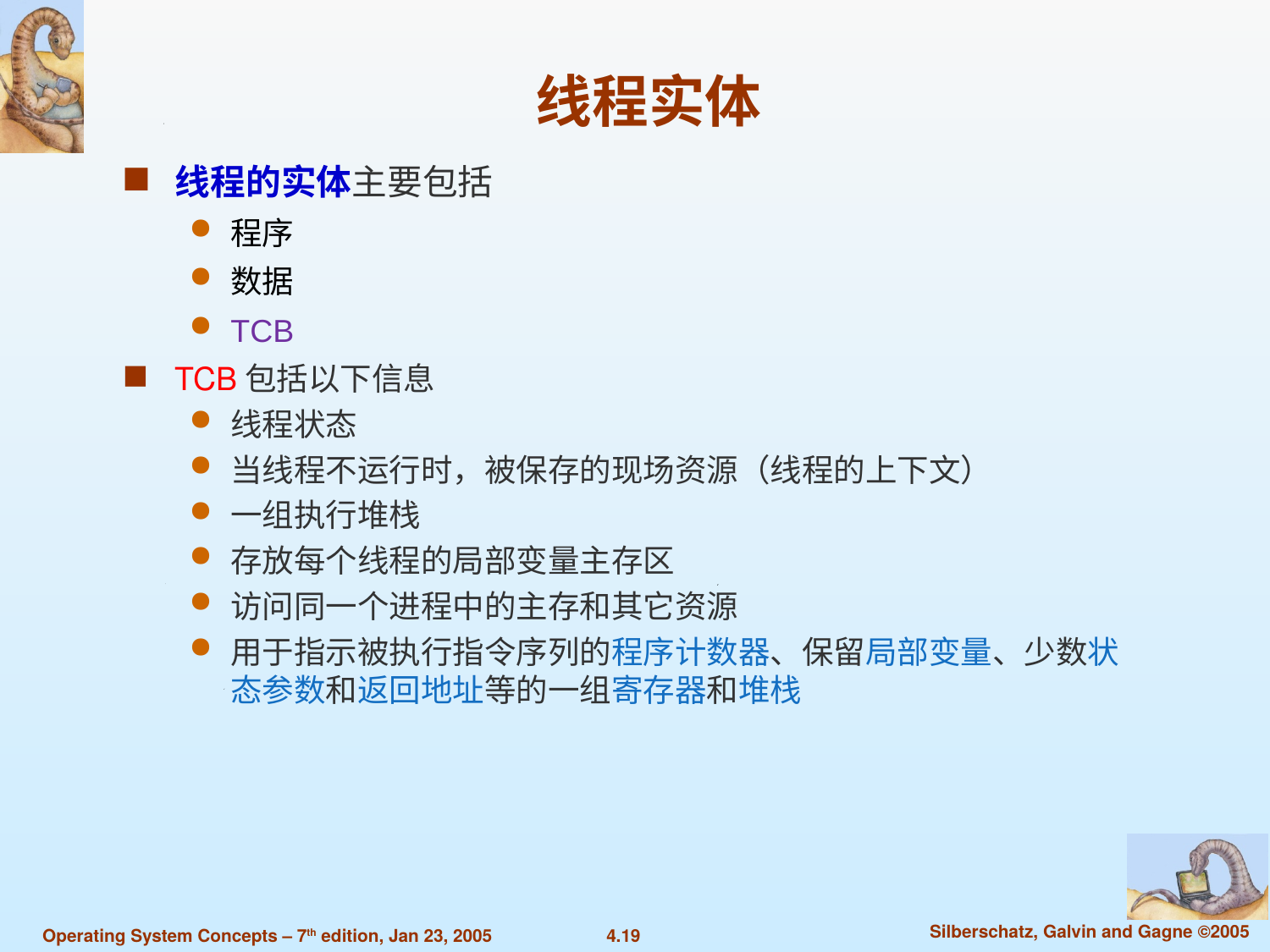

线程实体
线程的实体主要包括
程序
数据
TCB
TCB包括以下信息
线程状态
当线程不运行时，被保存的现场资源（线程的上下文）
一组执行堆栈
存放每个线程的局部变量主存区
访问同一个进程中的主存和其它资源
用于指示被执行指令序列的程序计数器、保留局部变量、少数状态参数和返回地址等的一组寄存器和堆栈